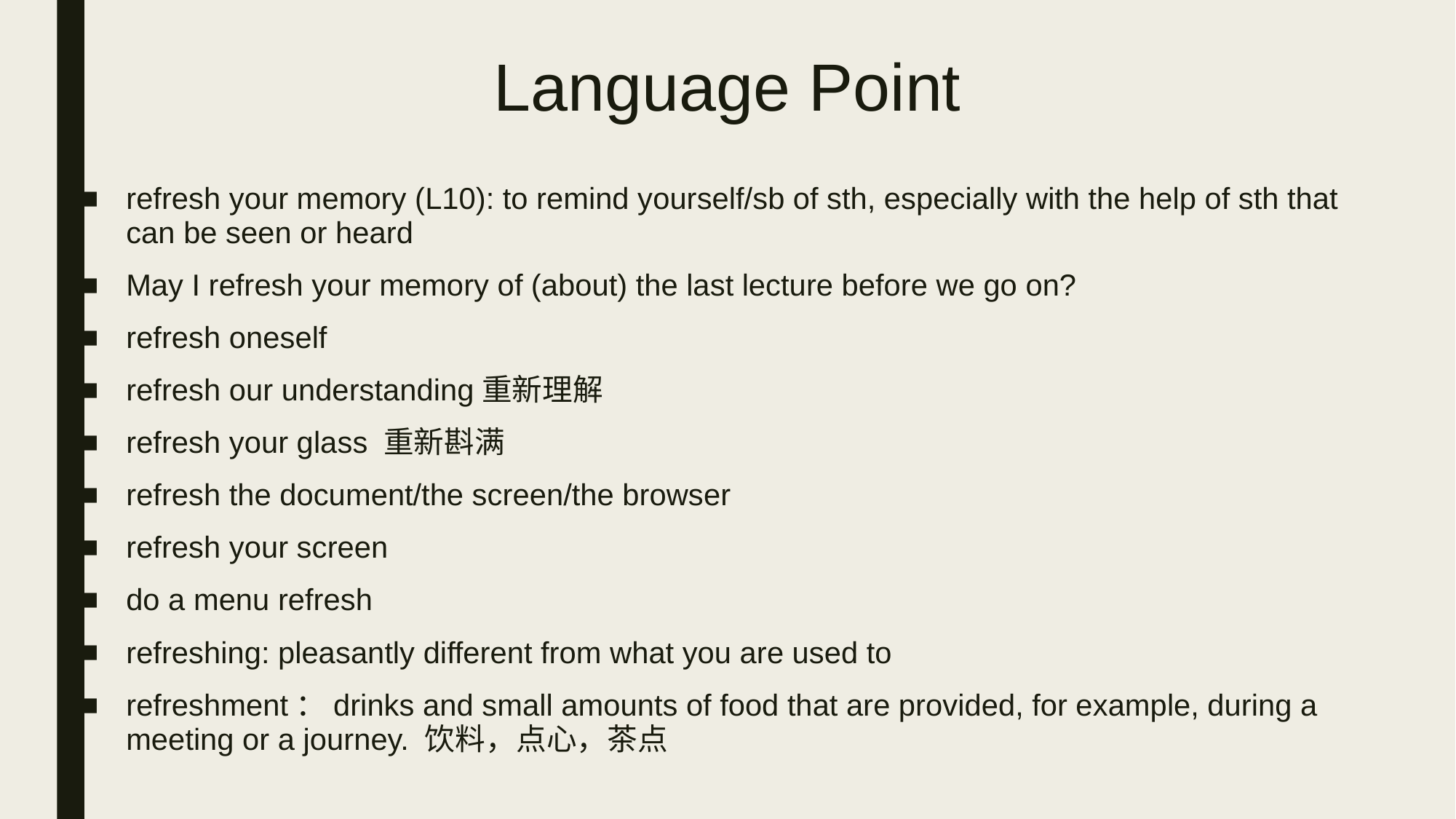

# Language Point
refresh your memory (L10): to remind yourself/sb of sth, especially with the help of sth that can be seen or heard
May I refresh your memory of (about) the last lecture before we go on?
refresh oneself
refresh our understanding重新理解
refresh your glass 重新斟满
refresh the document/the screen/the browser
refresh your screen
do a menu refresh
refreshing: pleasantly different from what you are used to
refreshment：drinks and small amounts of food that are provided, for example, during a meeting or a journey. 饮料，点心，茶点